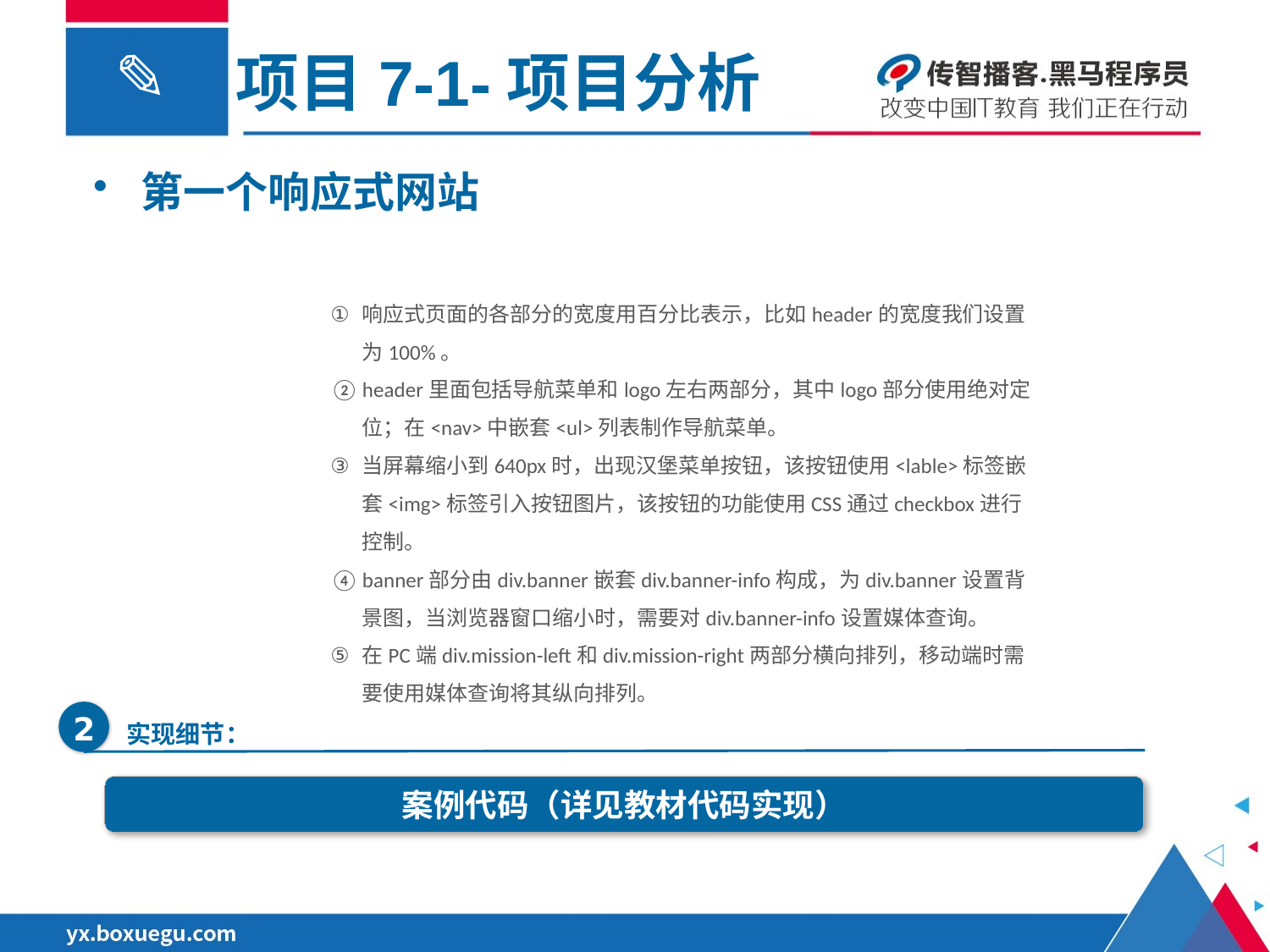

项目7-1-项目分析
第一个响应式网站
响应式页面的各部分的宽度用百分比表示，比如header的宽度我们设置为100%。
header里面包括导航菜单和logo左右两部分，其中logo部分使用绝对定位；在<nav>中嵌套<ul>列表制作导航菜单。
当屏幕缩小到640px时，出现汉堡菜单按钮，该按钮使用<lable>标签嵌套<img>标签引入按钮图片，该按钮的功能使用CSS通过checkbox进行控制。
banner部分由div.banner嵌套div.banner-info构成，为div.banner设置背景图，当浏览器窗口缩小时，需要对div.banner-info设置媒体查询。
在PC端div.mission-left和div.mission-right两部分横向排列，移动端时需要使用媒体查询将其纵向排列。

2
实现细节：
案例代码（详见教材代码实现）